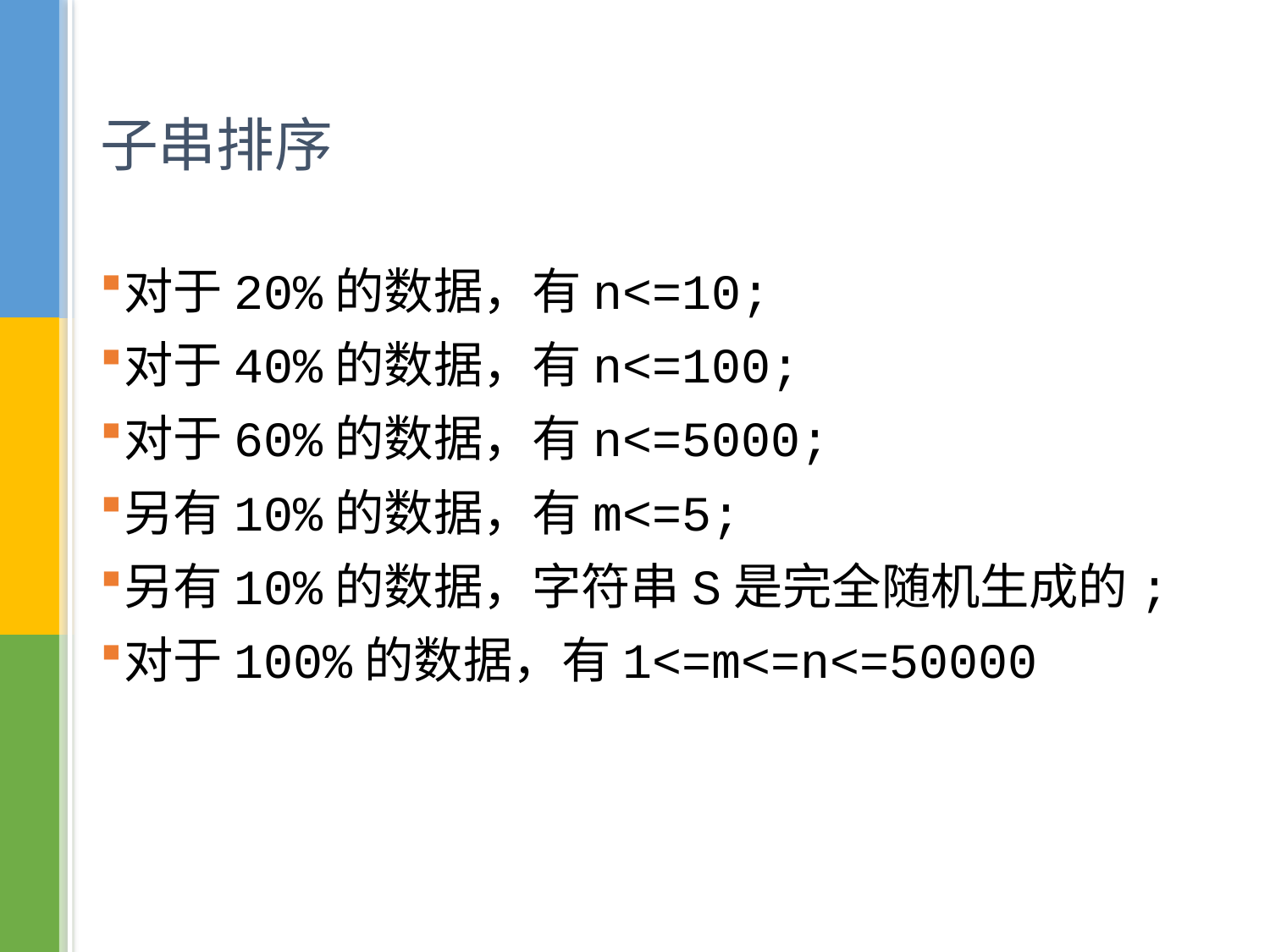

# 子串排序
对于20%的数据，有n<=10;
对于40%的数据，有n<=100;
对于60%的数据，有n<=5000;
另有10%的数据，有m<=5;
另有10%的数据，字符串S是完全随机生成的;
对于100%的数据，有1<=m<=n<=50000